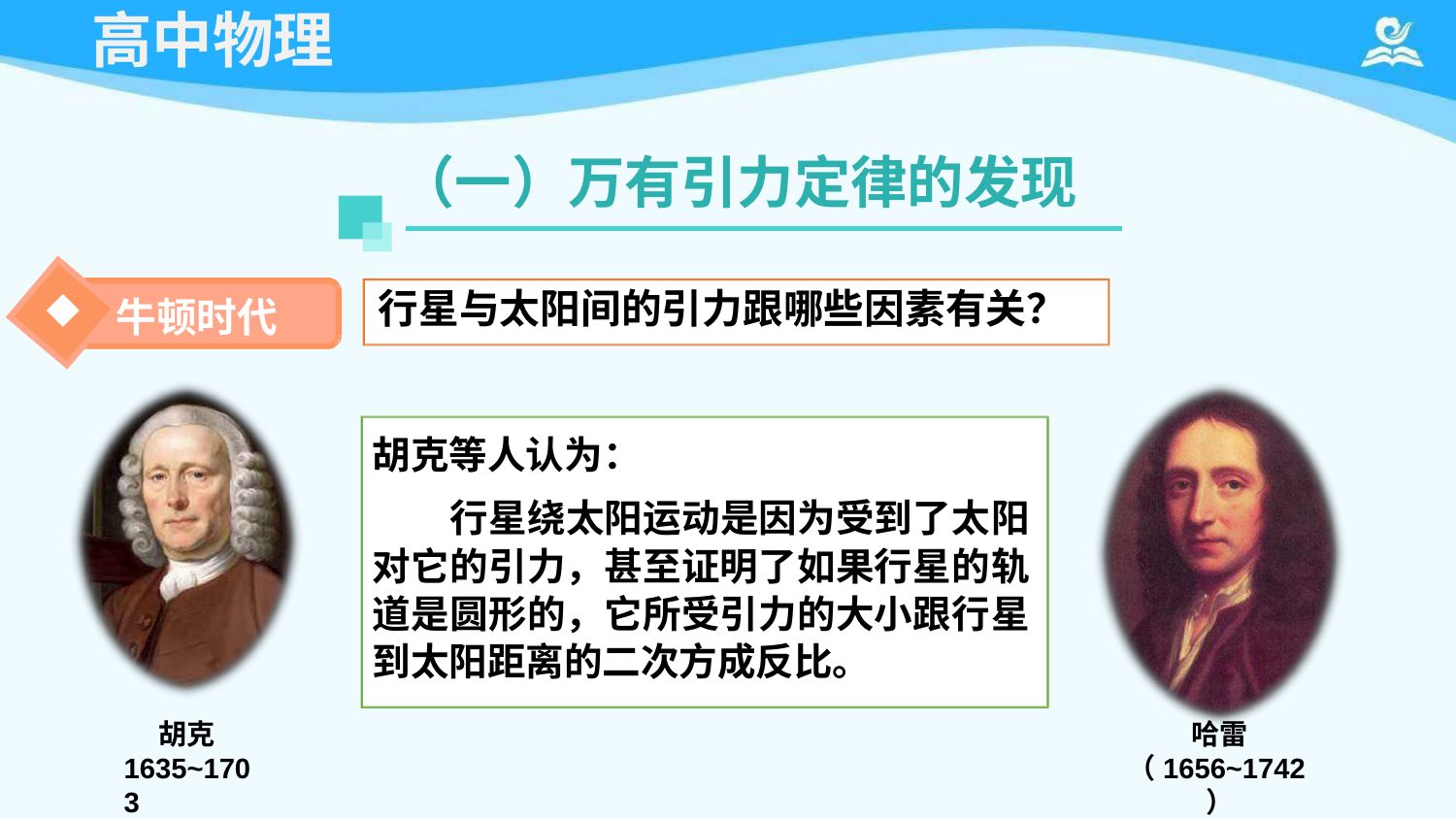

# 高中物理
（一）万有引力定律的发现

行星与太阳间的引力跟哪些因素有关？
牛顿时代

胡克等人认为：
行星绕太阳运动是因为受到了太阳 对它的引力，甚至证明了如果行星的轨 道是圆形的，它所受引力的大小跟行星 到太阳距离的二次方成反比。

胡克 1635~1703
哈雷
（1656~1742）